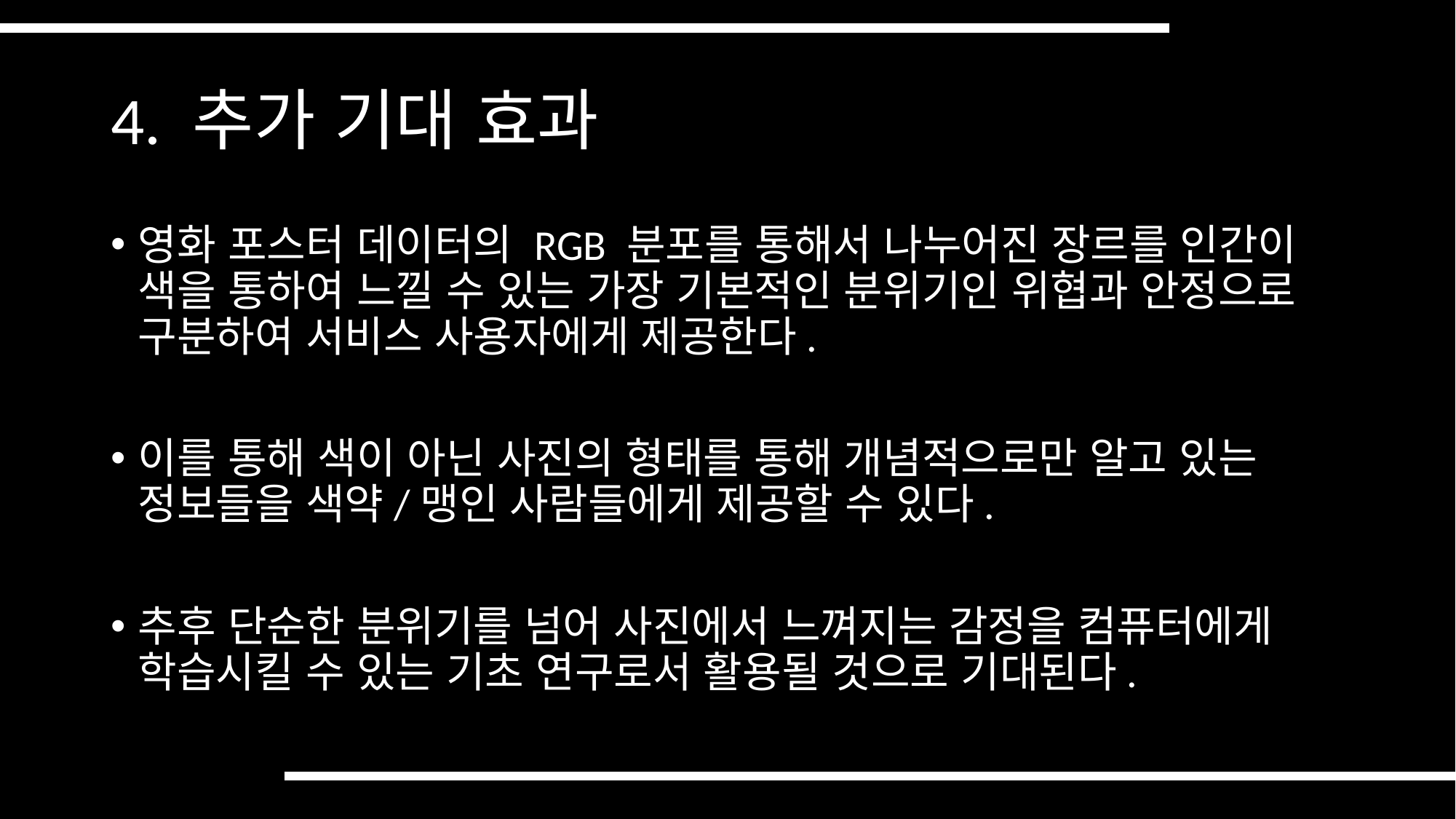

# 4. 추가 기대 효과
영화 포스터 데이터의 RGB 분포를 통해서 나누어진 장르를 인간이 색을 통하여 느낄 수 있는 가장 기본적인 분위기인 위협과 안정으로 구분하여 서비스 사용자에게 제공한다.

이를 통해 색이 아닌 사진의 형태를 통해 개념적으로만 알고 있는 정보들을 색약/맹인 사람들에게 제공할 수 있다.

추후 단순한 분위기를 넘어 사진에서 느껴지는 감정을 컴퓨터에게 학습시킬 수 있는 기초 연구로서 활용될 것으로 기대된다.